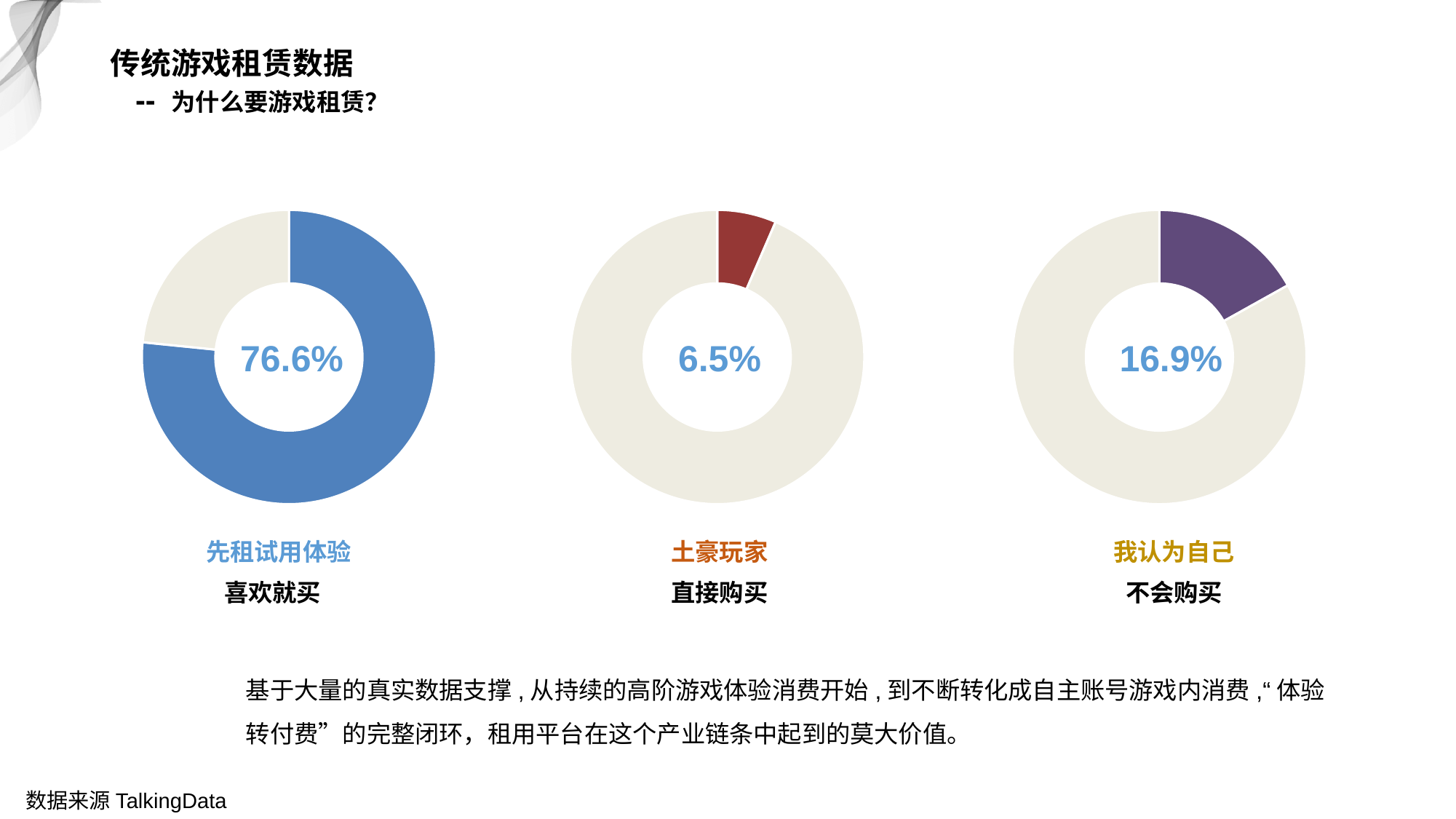

传统游戏租赁数据
   -- 为什么要游戏租赁？

### Chart

| Category | 销售额 |
|---|---|
| 第一季度 | 76.6 |
| 第二季度 | 23.4 |

### Chart

| Category | 销售额 |
|---|---|
| 第一季度 | 6.5 |
| 第二季度 | 93.5 |

### Chart

| Category | 销售额 |
|---|---|
| 第一季度 | 16.9 |
| 第二季度 | 83.1 |
76.6%
6.5%
16.9%
先租试用体验
土豪玩家
我认为自己
喜欢就买
直接购买
不会购买
基于大量的真实数据支撑,从持续的高阶游戏体验消费开始,到不断转化成自主账号游戏内消费,“体验转付费”的完整闭环，租用平台在这个产业链条中起到的莫大价值。
数据来源TalkingData